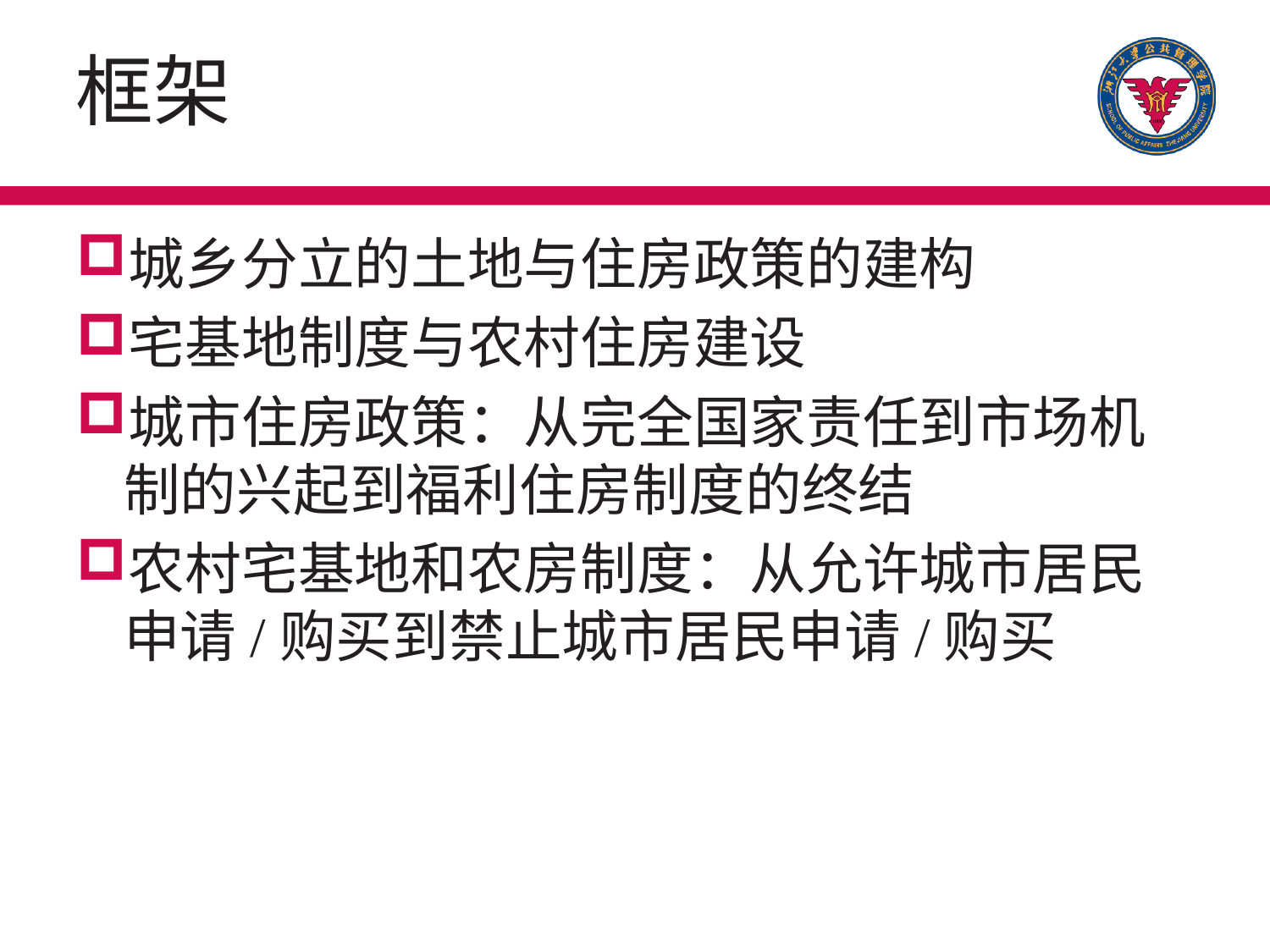

# 框架
城乡分立的土地与住房政策的建构
宅基地制度与农村住房建设
城市住房政策：从完全国家责任到市场机制的兴起到福利住房制度的终结
农村宅基地和农房制度：从允许城市居民申请/购买到禁止城市居民申请/购买